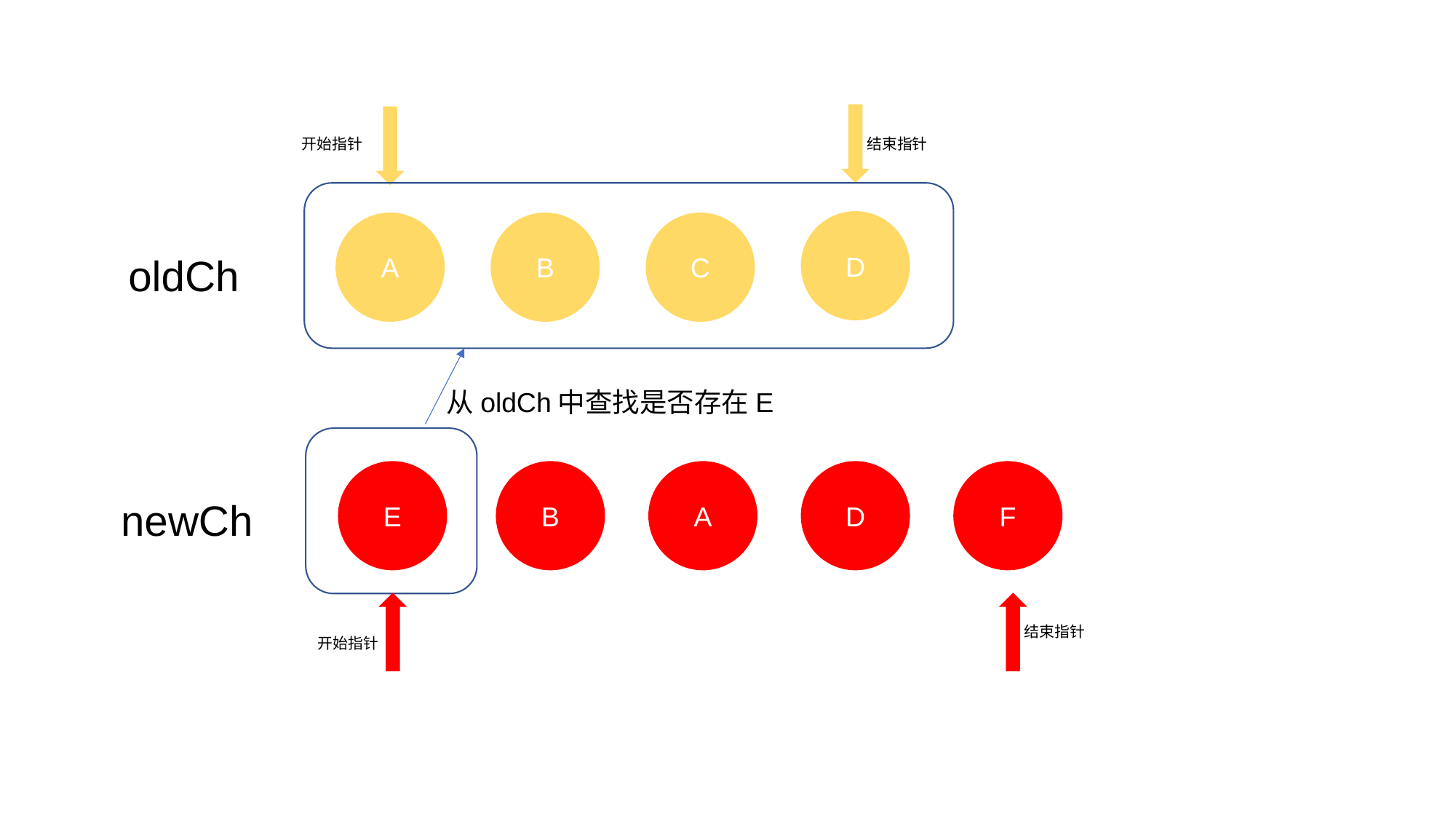

结束指针
开始指针

D
A
B
C
oldCh
从oldCh中查找是否存在E

E
B
A
D
F
newCh

结束指针
开始指针